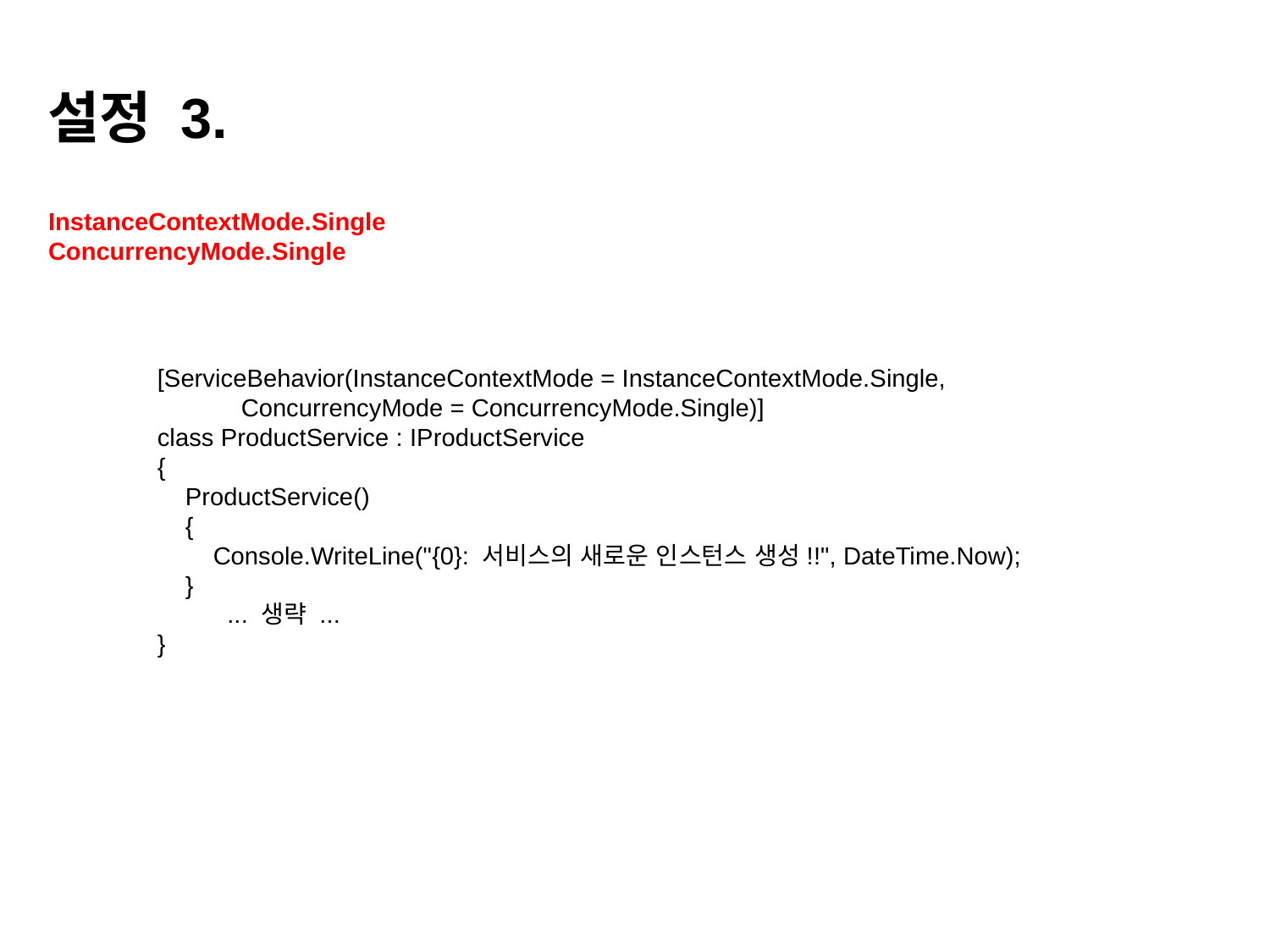

설정 3.
InstanceContextMode.Single
ConcurrencyMode.Single
[ServiceBehavior(InstanceContextMode = InstanceContextMode.Single,
            ConcurrencyMode = ConcurrencyMode.Single)]
class ProductService : IProductService
{
    ProductService()
    {
        Console.WriteLine("{0}: 서비스의 새로운 인스턴스 생성!!", DateTime.Now);
    }
          ... 생략 ...
}